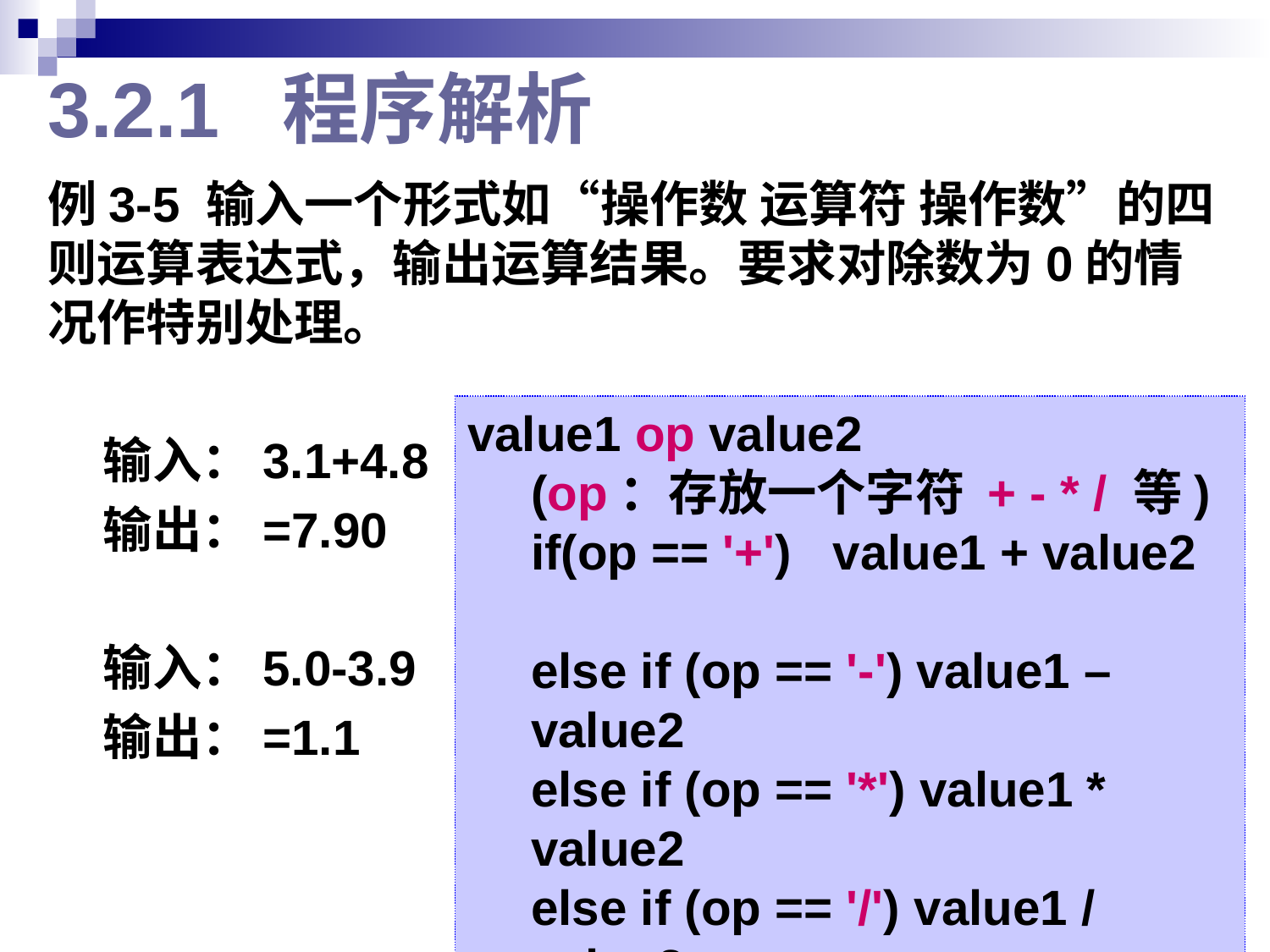

# 3.2.1  程序解析
例3-5 输入一个形式如“操作数 运算符 操作数”的四则运算表达式，输出运算结果。要求对除数为0的情况作特别处理。

输入：3.1+4.8
输出：=7.90

输入：5.0-3.9
输出：=1.1

value1 op value2
(op：存放一个字符 + - * / 等)
if(op == '+')   value1 + value2
else if (op == '-') value1 – value2
else if (op == '*') value1 * value2
else if (op == '/') value1 / value2
else "Unknown operator”